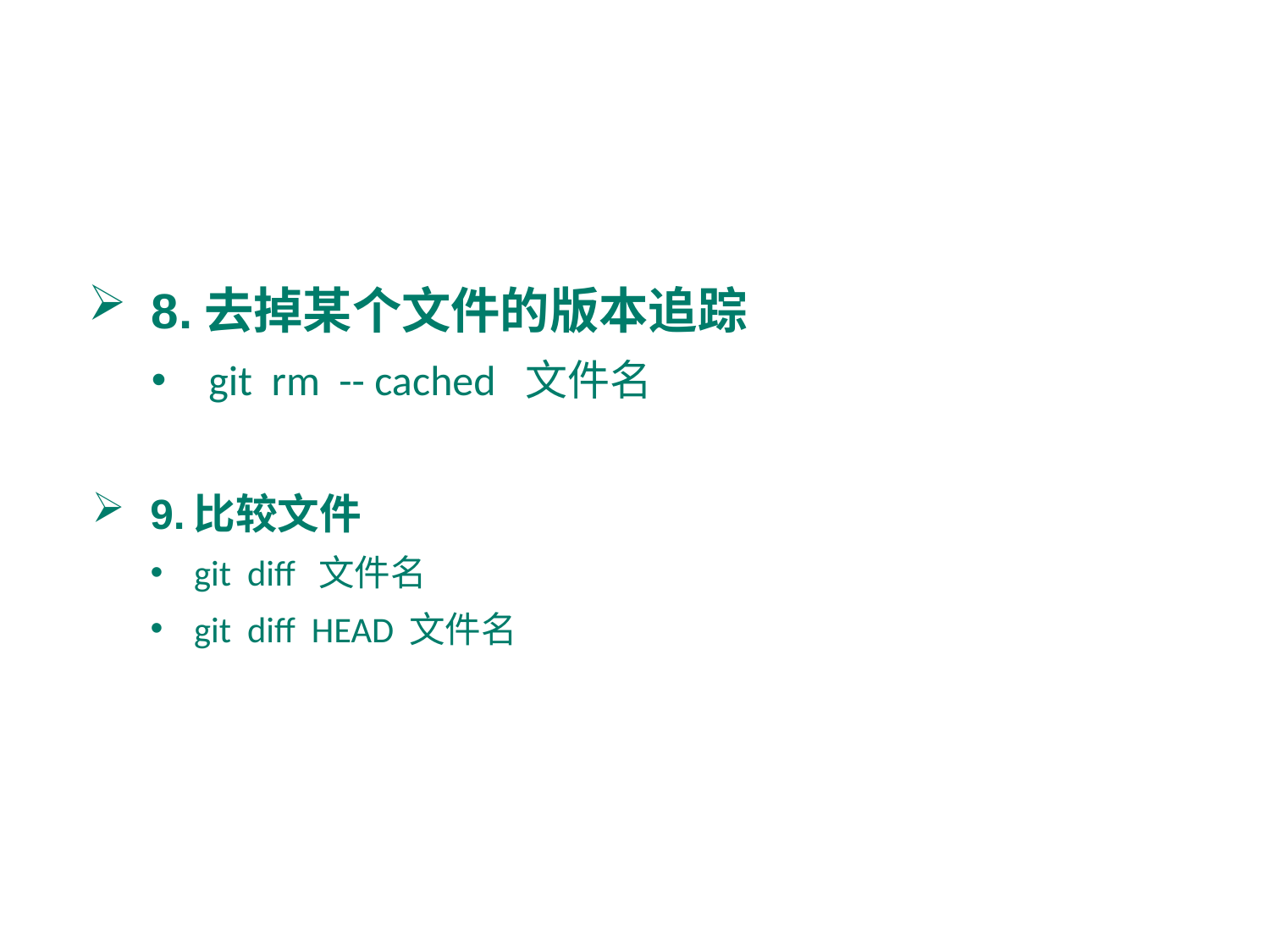

Git的实战操练
8.去掉某个文件的版本追踪
 git  rm  -- cached  文件名
9.比较文件
git  diff  文件名
git  diff  HEAD 文件名